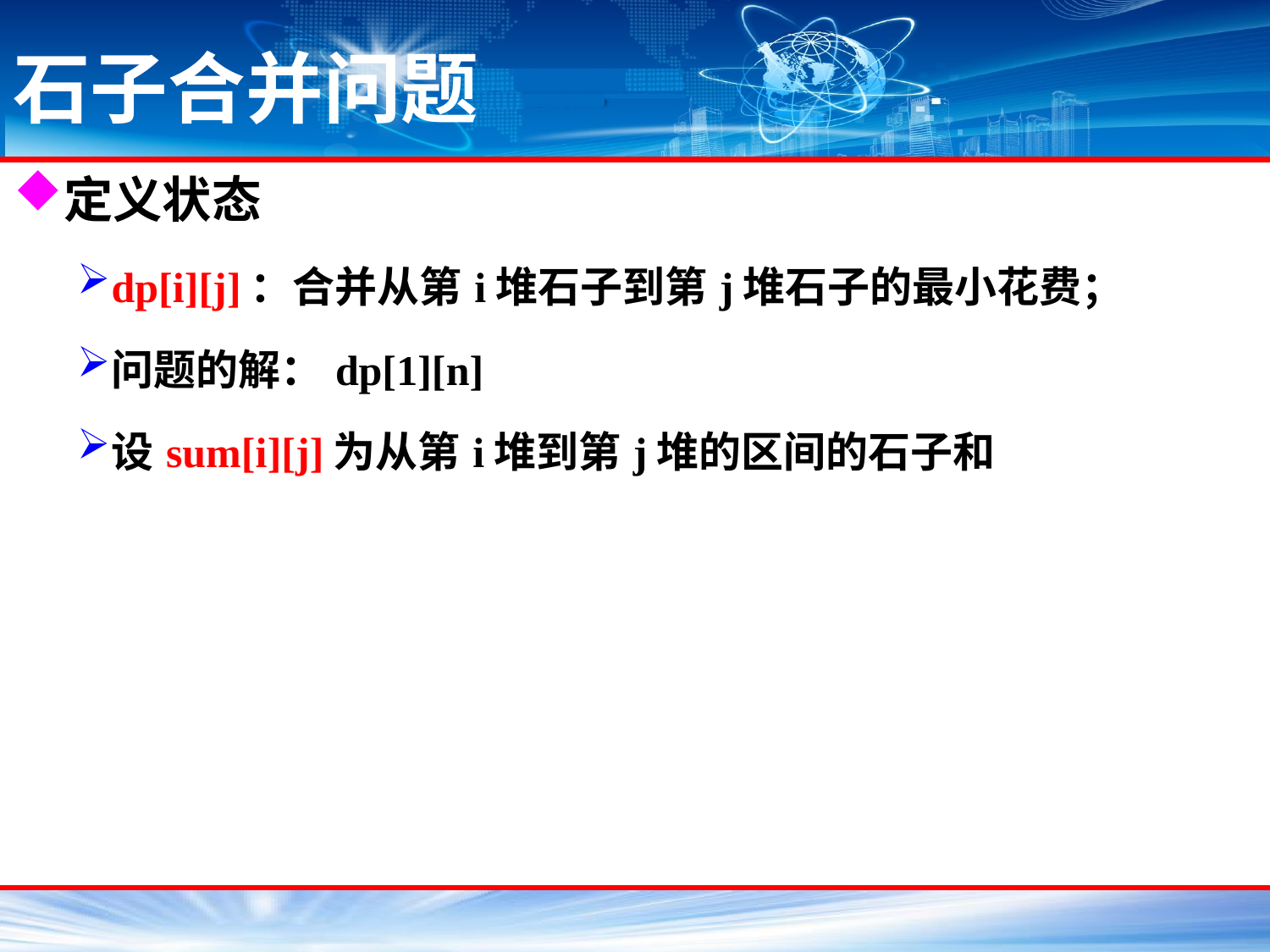

石子合并问题
定义状态
dp[i][j]：合并从第i堆石子到第j堆石子的最小花费；
问题的解：dp[1][n]
设sum[i][j]为从第i堆到第j堆的区间的石子和